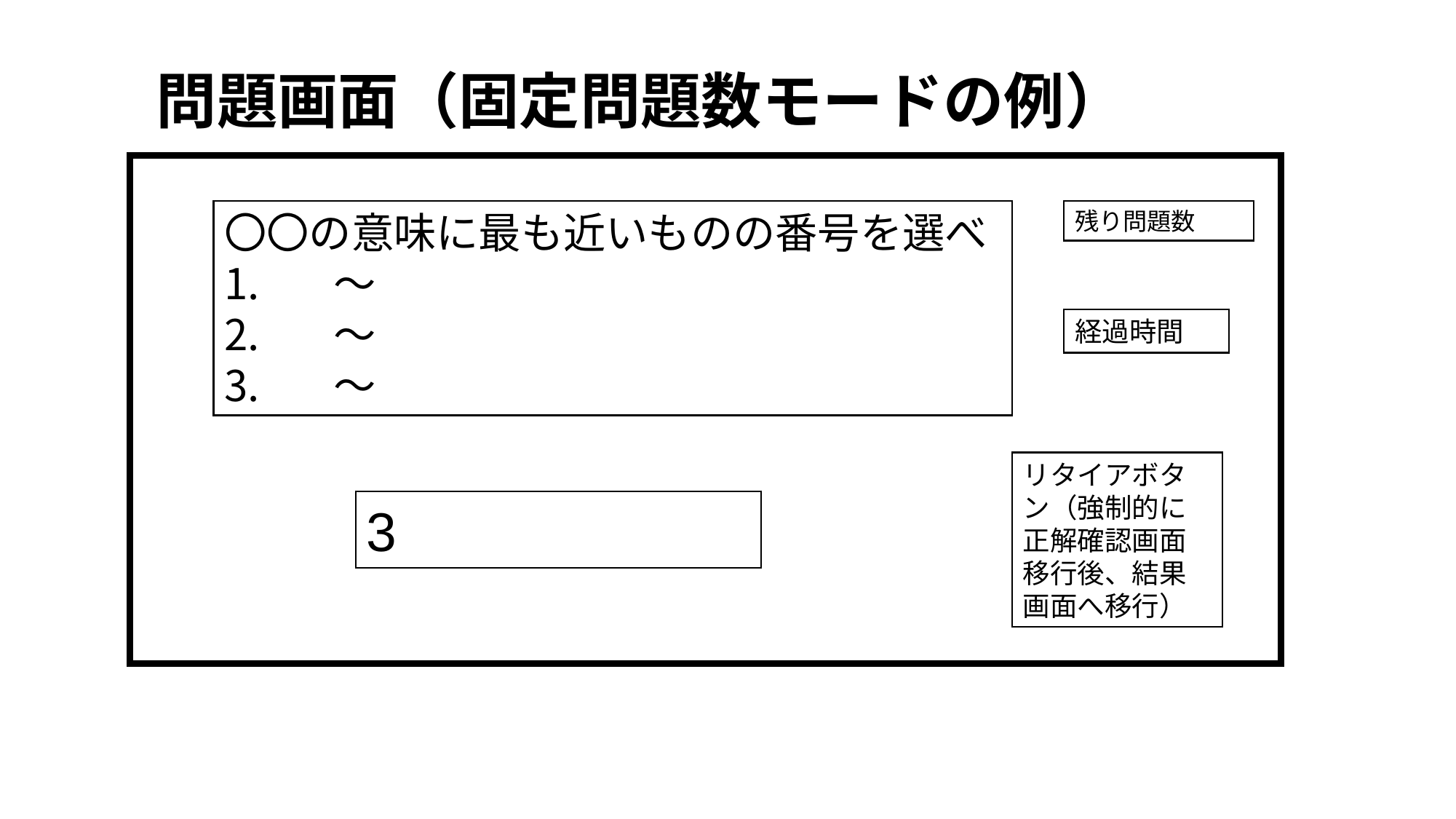

問題画面（固定問題数モードの例）

〇〇の意味に最も近いものの番号を選べ
～
～
～
残り問題数
経過時間
リタイアボタン（強制的に正解確認画面移行後、結果画面へ移行）
3